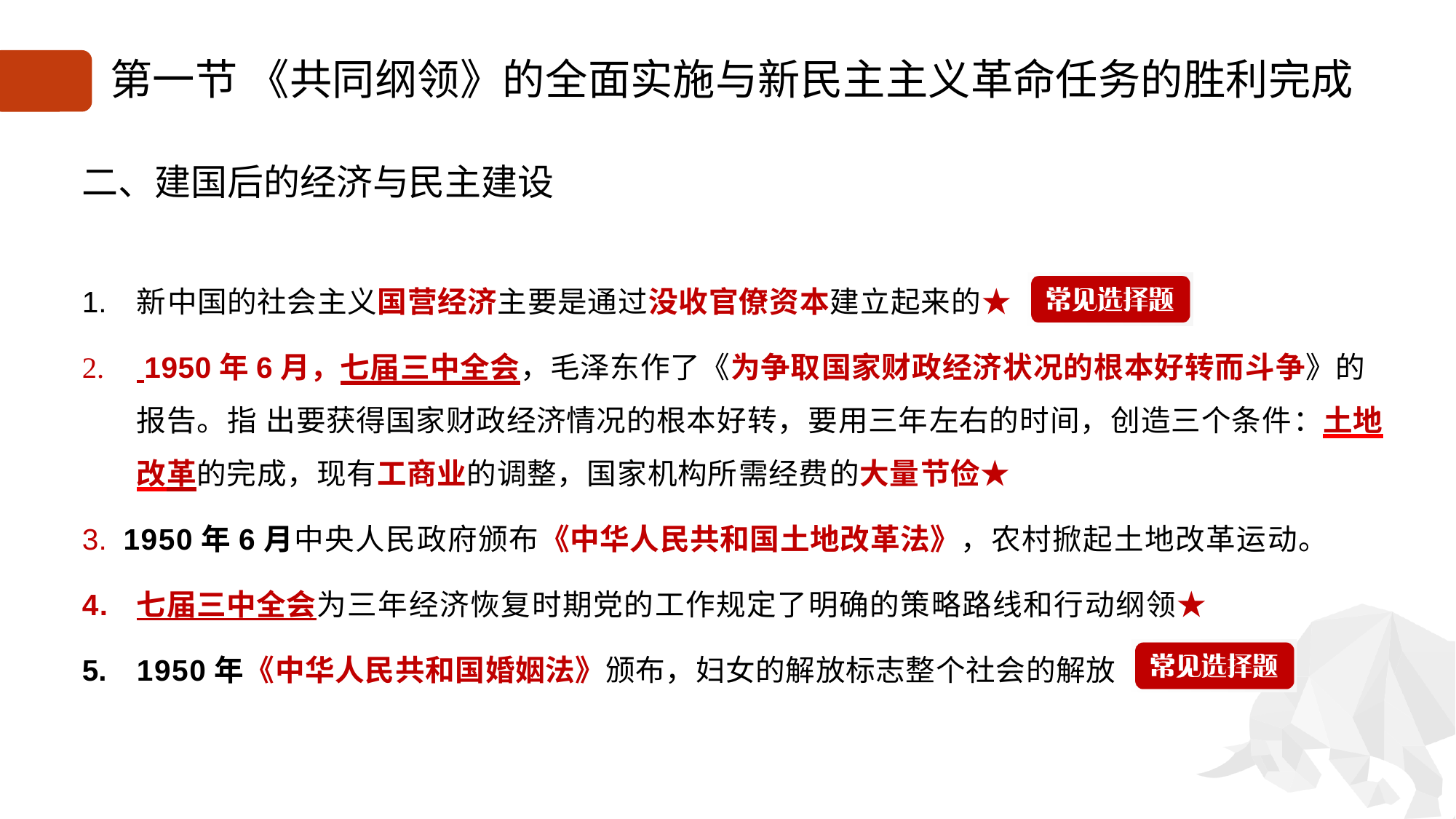

# 第一节 《共同纲领》的全面实施与新民主主义革命任务的胜利完成
二、建国后的经济与民主建设

新中国的社会主义国营经济主要是通过没收官僚资本建立起来的★
 1950年6月，七届三中全会，毛泽东作了《为争取国家财政经济状况的根本好转而斗争》的报告。指 出要获得国家财政经济情况的根本好转，要用三年左右的时间，创造三个条件：土地改革的完成，现有工商业的调整，国家机构所需经费的大量节俭★
3.  1950年6月中央人民政府颁布《中华人民共和国土地改革法》，农村掀起土地改革运动。
七届三中全会为三年经济恢复时期党的工作规定了明确的策略路线和行动纲领★
1950年《中华人民共和国婚姻法》颁布，妇女的解放标志整个社会的解放